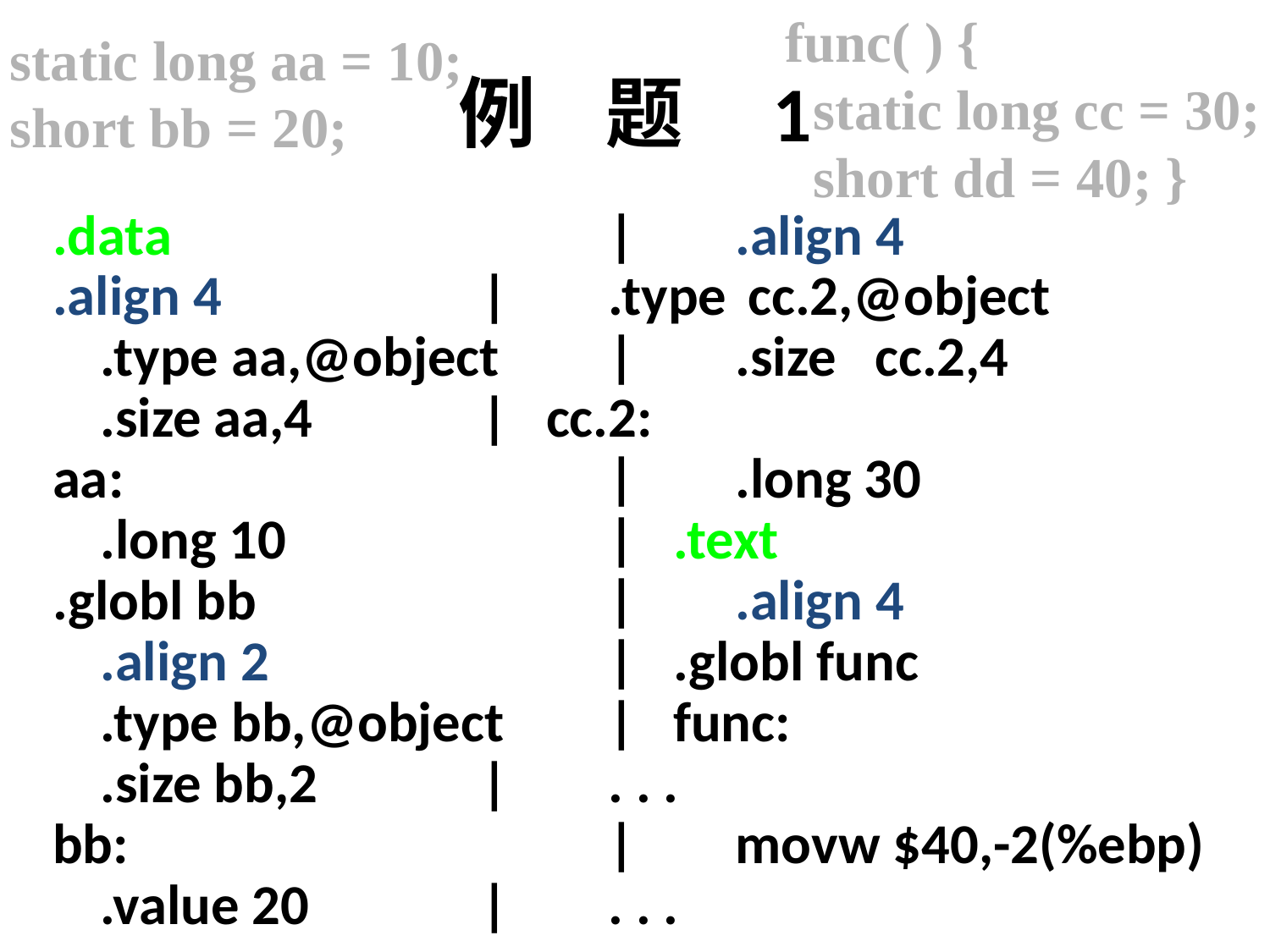

func( ) {
  static long cc = 30;
  short dd = 40; }
static long aa = 10;
short bb = 20;
# 例    题    1
.data				|	.align 4
.align 4			|	.type	 cc.2,@object
	.type aa,@object	|	.size	 cc.2,4
	.size aa,4		|   cc.2:
aa:				|	.long 30
	.long 10			|   .text
.globl bb			|	.align 4
	.align 2			|   .globl func
	.type bb,@object	|   func:
	.size bb,2		|	. . .
bb:				|	movw $40,-2(%ebp)
	.value 20		|	. . .